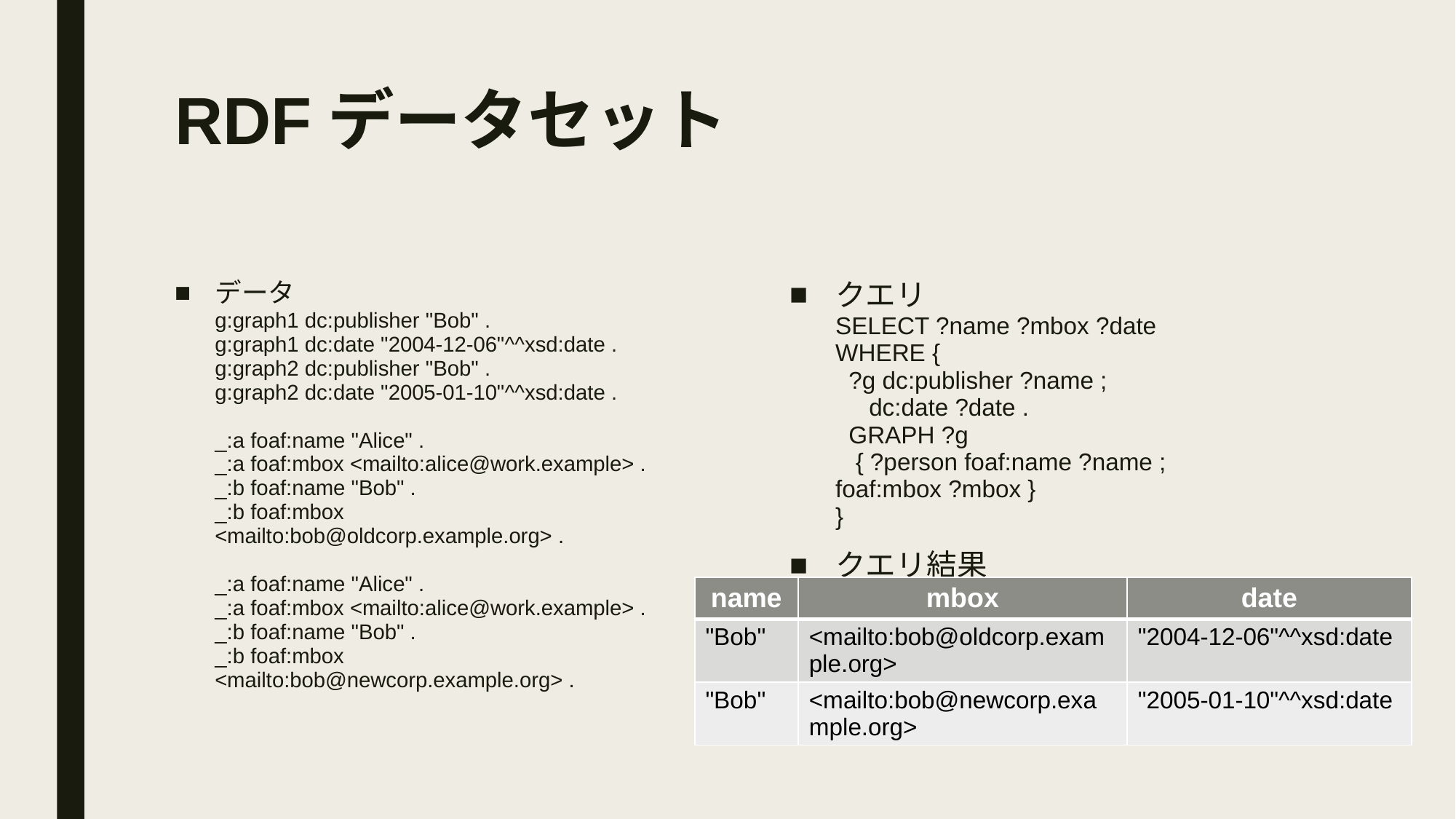

# RDFデータセット
データ
g:graph1 dc:publisher "Bob" .
g:graph1 dc:date "2004-12-06"^^xsd:date .
g:graph2 dc:publisher "Bob" .
g:graph2 dc:date "2005-01-10"^^xsd:date .
_:a foaf:name "Alice" .
_:a foaf:mbox <mailto:alice@work.example> .
_:b foaf:name "Bob" .
_:b foaf:mbox <mailto:bob@oldcorp.example.org> .
_:a foaf:name "Alice" .
_:a foaf:mbox <mailto:alice@work.example> .
_:b foaf:name "Bob" .
_:b foaf:mbox <mailto:bob@newcorp.example.org> .
クエリ
SELECT ?name ?mbox ?date
WHERE {
  ?g dc:publisher ?name ;
     dc:date ?date .
  GRAPH ?g
   { ?person foaf:name ?name ; foaf:mbox ?mbox }
}
クエリ結果
| name | mbox | date |
| --- | --- | --- |
| "Bob" | <mailto:bob@oldcorp.example.org> | "2004-12-06"^^xsd:date |
| "Bob" | <mailto:bob@newcorp.example.org> | "2005-01-10"^^xsd:date |